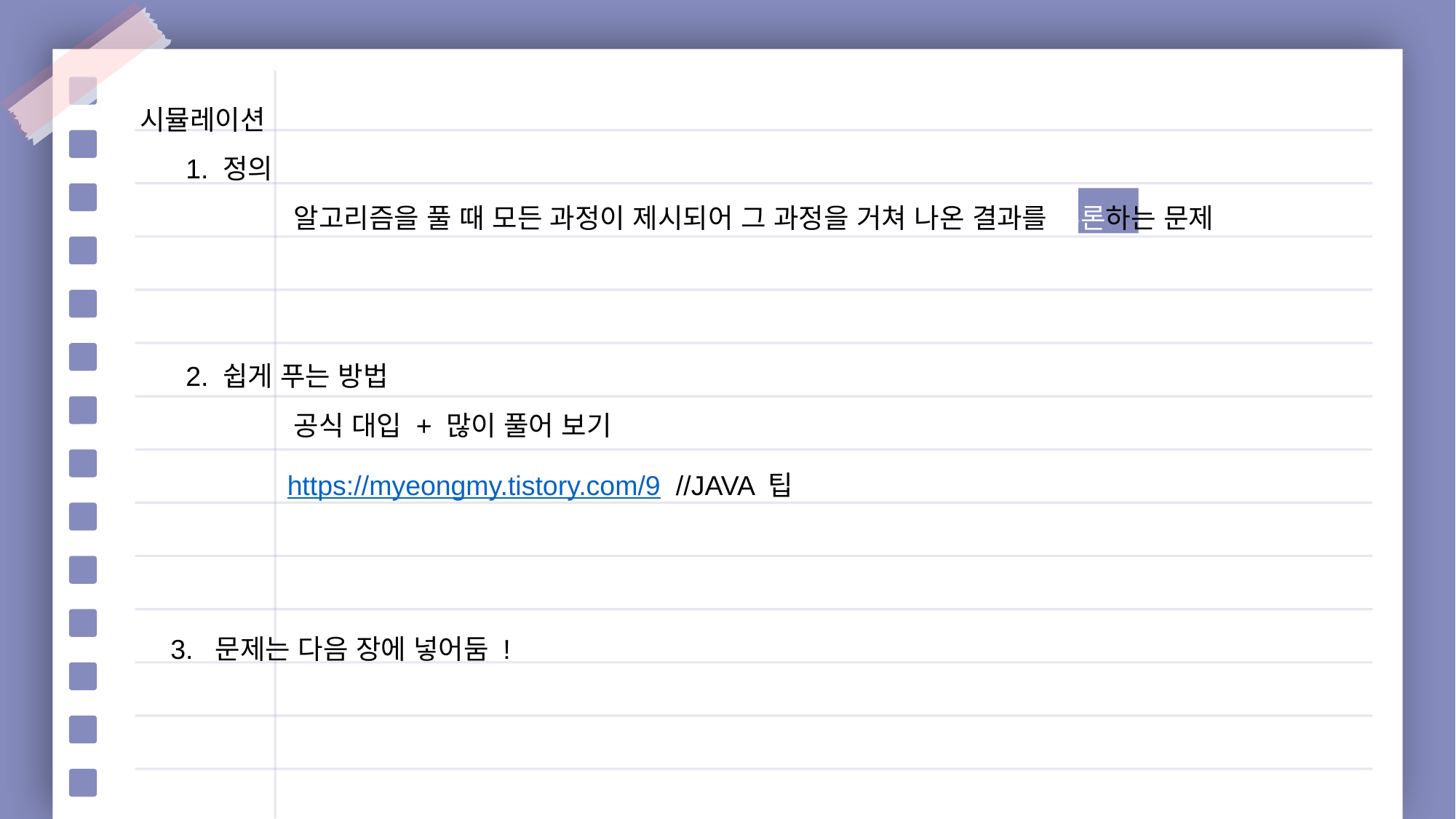

시뮬레이션
      1. 정의
	     알고리즘을 풀 때 모든 과정이 제시되어 그 과정을 거쳐 나온 결과를 추론하는 문제

      2. 쉽게 푸는 방법
	     공식 대입 + 많이 풀어 보기

       	     https://myeongmy.tistory.com/9  //JAVA 팁

    3.  문제는 다음 장에 넣어둠 !